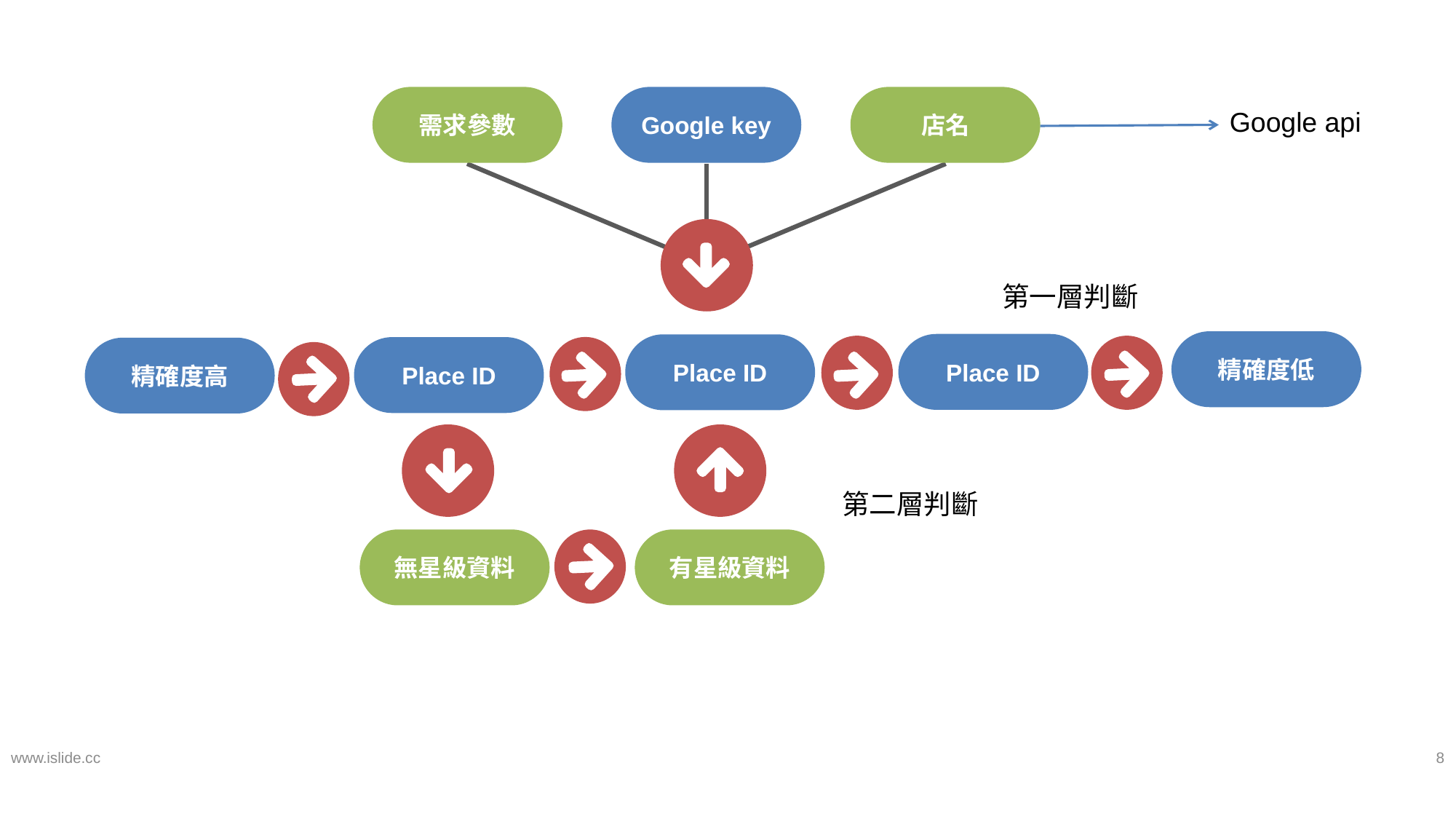

需求參數
Google key
店名

Google api

第一層判斷
精確度低
Place ID
Place ID

Place ID
精確度高

第二層判斷
無星級資料

有星級資料

www.islide.cc
8